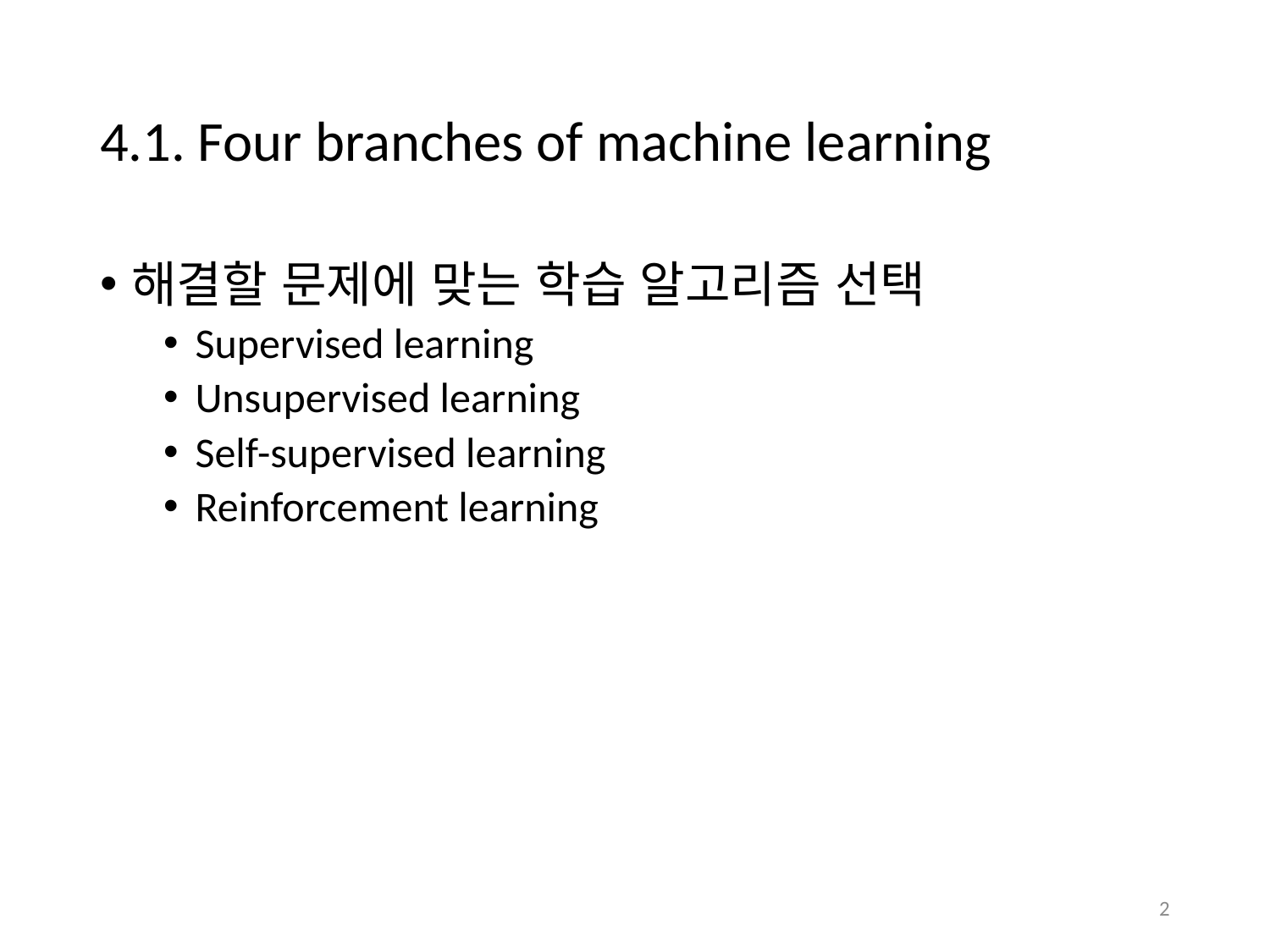

# 4.1. Four branches of machine learning
해결할 문제에 맞는 학습 알고리즘 선택
Supervised learning
Unsupervised learning
Self-supervised learning
Reinforcement learning

2